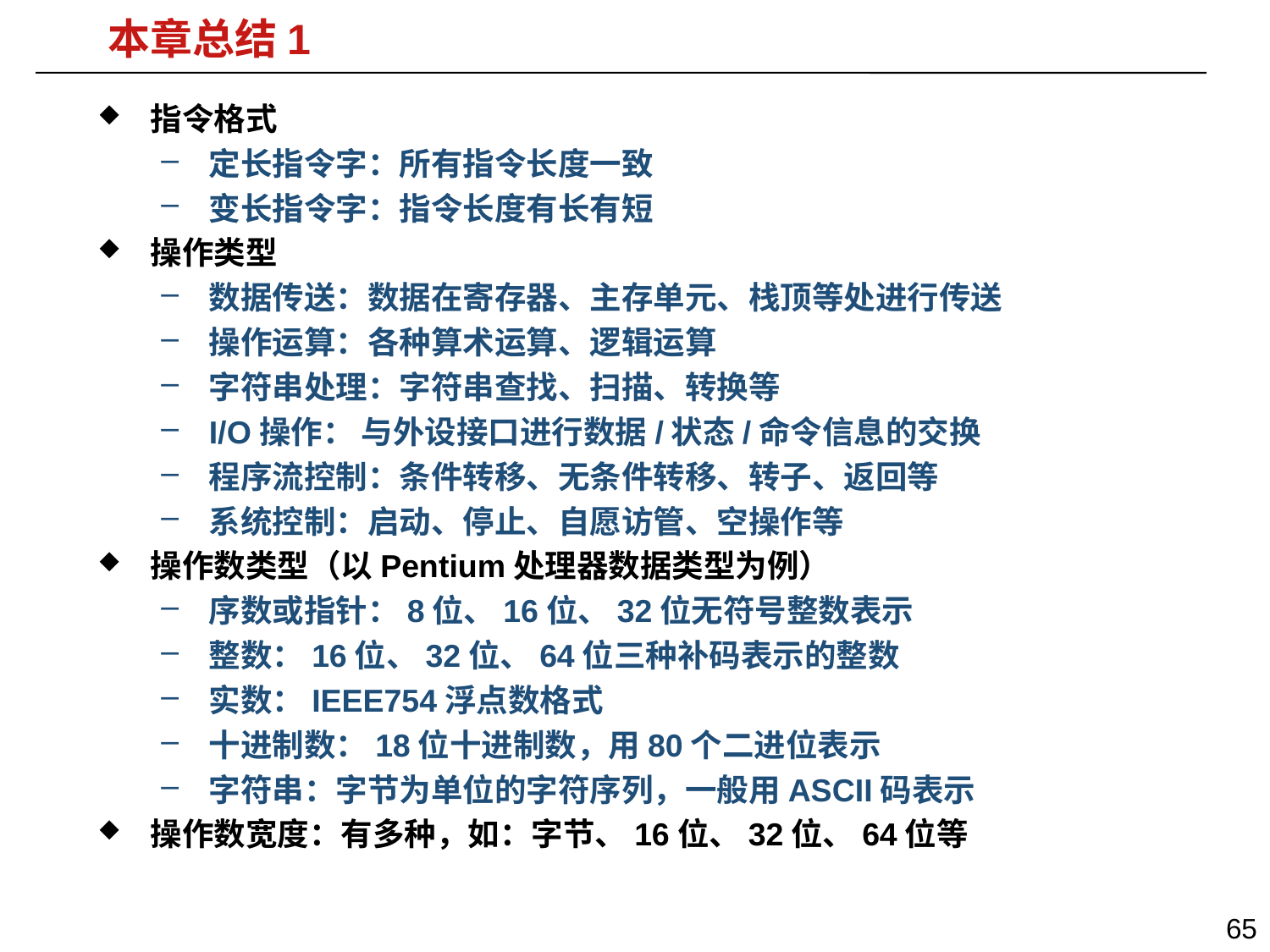

# 本章总结1
指令格式
定长指令字：所有指令长度一致
变长指令字：指令长度有长有短
操作类型
数据传送：数据在寄存器、主存单元、栈顶等处进行传送
操作运算：各种算术运算、逻辑运算
字符串处理：字符串查找、扫描、转换等
I/O操作： 与外设接口进行数据/状态/命令信息的交换
程序流控制：条件转移、无条件转移、转子、返回等
系统控制：启动、停止、自愿访管、空操作等
操作数类型（以Pentium处理器数据类型为例）
序数或指针：8位、16位、32位无符号整数表示
整数：16位、32位、64位三种补码表示的整数
实数：IEEE754浮点数格式
十进制数：18位十进制数，用80个二进位表示
字符串：字节为单位的字符序列，一般用ASCII码表示
操作数宽度：有多种，如：字节、16位、32位、64位等